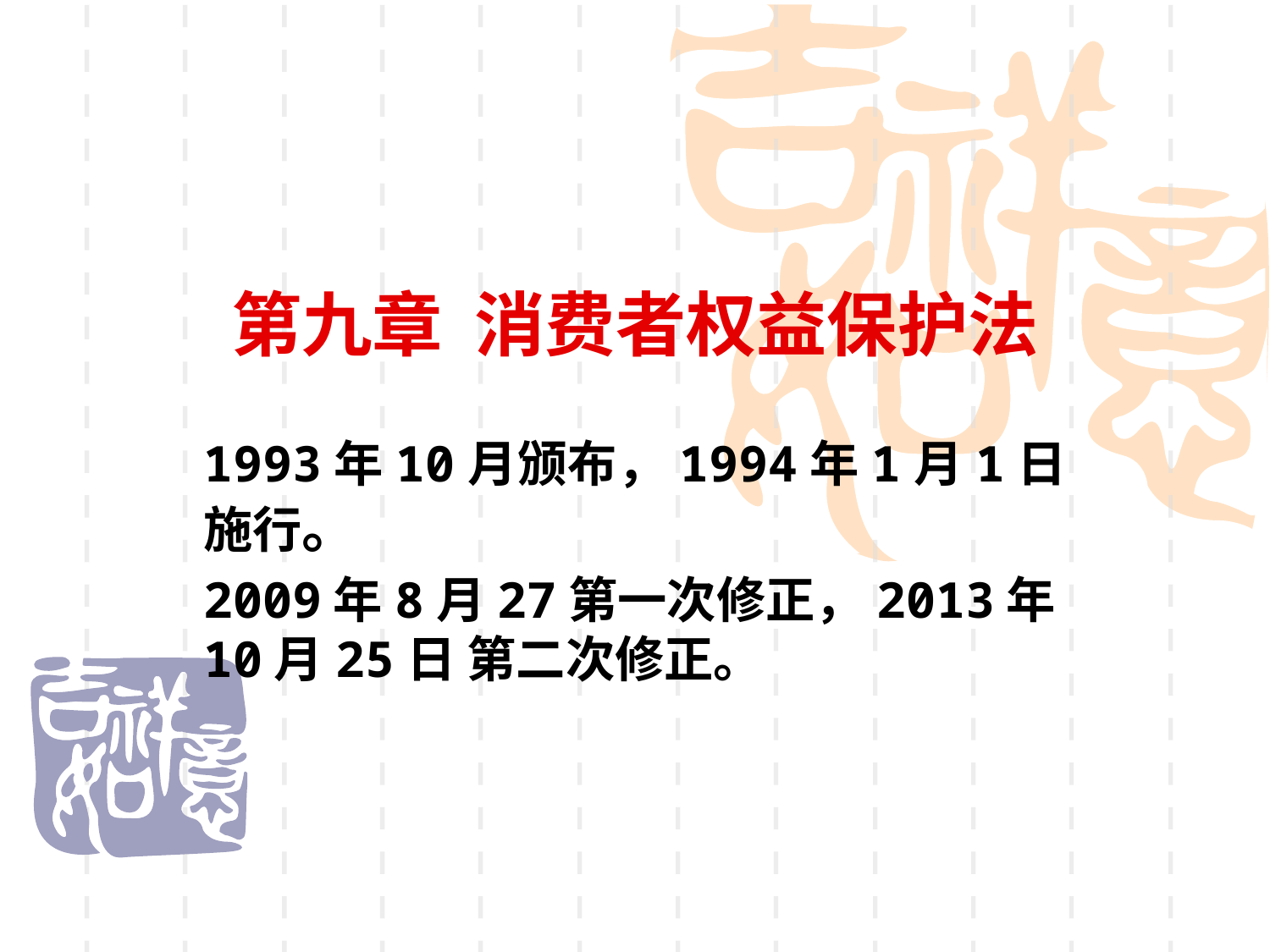

# 第九章  消费者权益保护法
1993年10月颁布，1994年1月1日施行。
2009年8月27第一次修正，2013年10月25日 第二次修正。